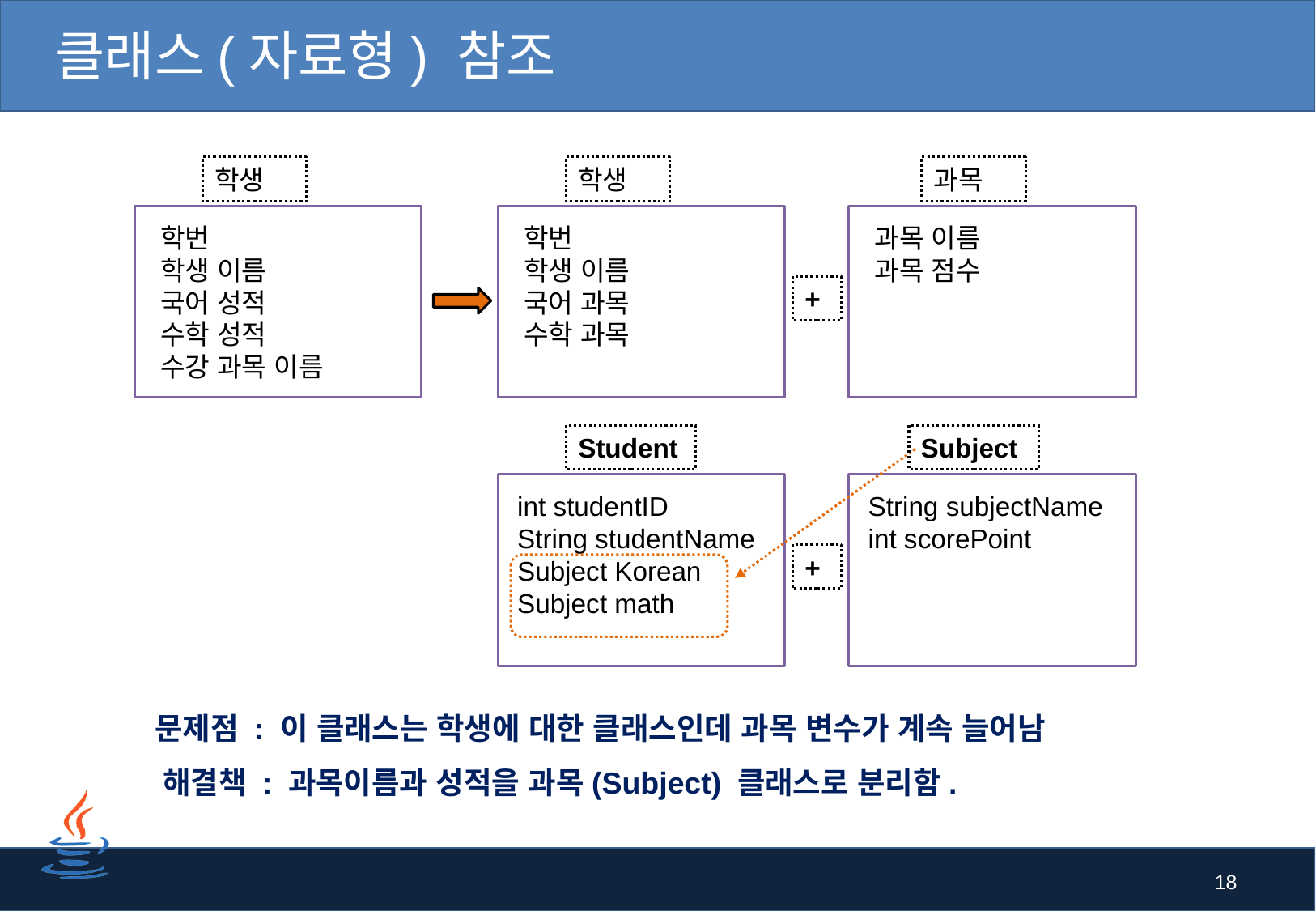

# 클래스(자료형) 참조
학생
학생
과목
 학번
 학생 이름
 국어 성적
 수학 성적
 수강 과목 이름
 학번
 학생 이름
 국어 과목
 수학 과목

 과목 이름
 과목 점수

+
Student
Subject
 int studentID
 String studentName
 Subject Korean
 Subject math

 String subjectName
 int scorePoint

+

     문제점 : 이 클래스는 학생에 대한 클래스인데 과목 변수가 계속 늘어남
     해결책 : 과목이름과 성적을 과목(Subject) 클래스로 분리함.
18